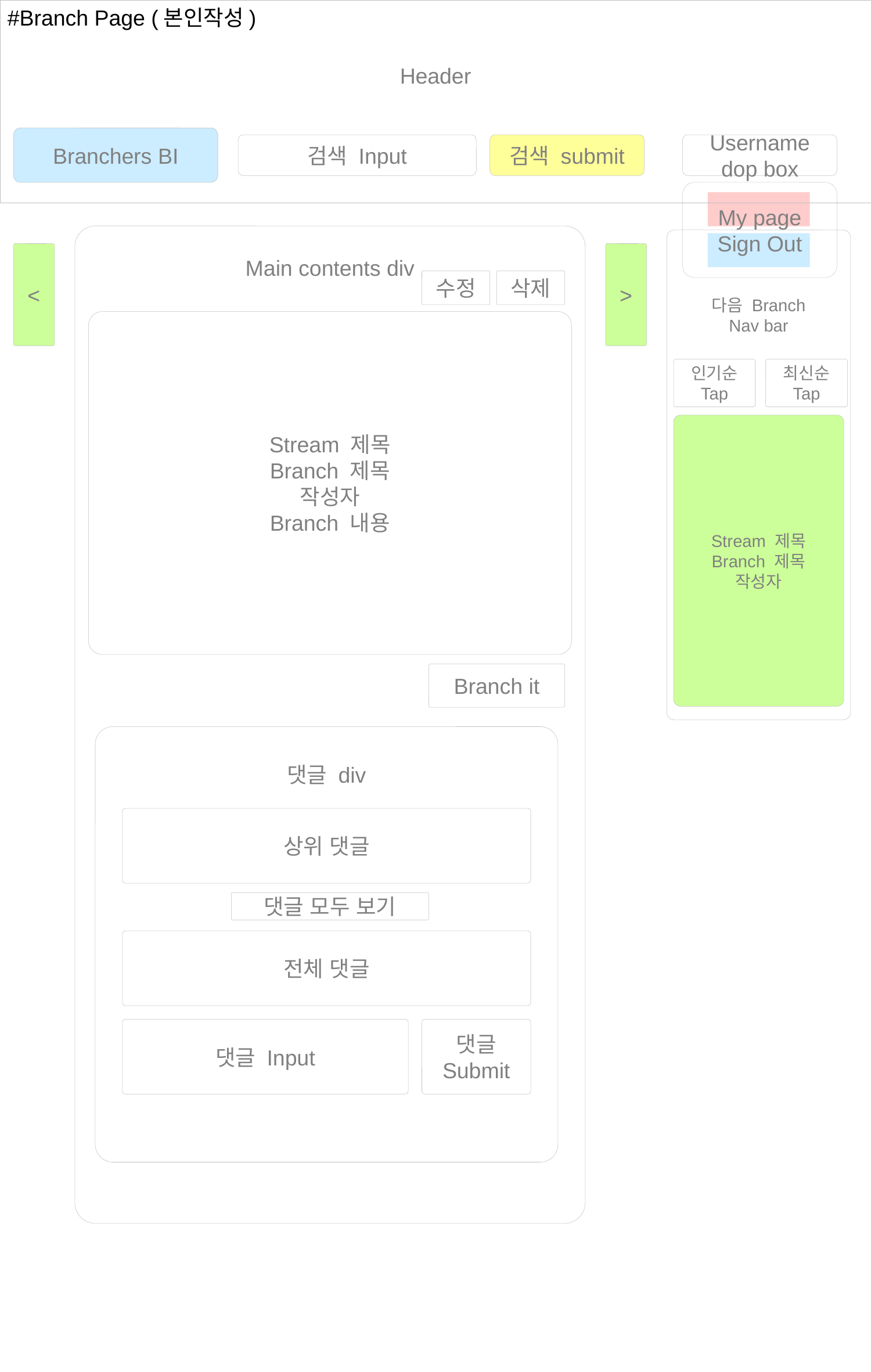

Header

#Branch Page (본인작성)
Branchers BI
검색 Input
검색 submit
Username dop box
My page
Sign Out

Main contents div

<
>
수정
삭제
다음 Branch
Nav bar
Stream 제목
Branch 제목
작성자
Branch 내용
인기순
Tap
최신순
Tap
Stream 제목
Branch 제목
작성자
Branch it
댓글 div

상위 댓글
댓글 모두 보기
전체 댓글
댓글 Input
댓글 Submit